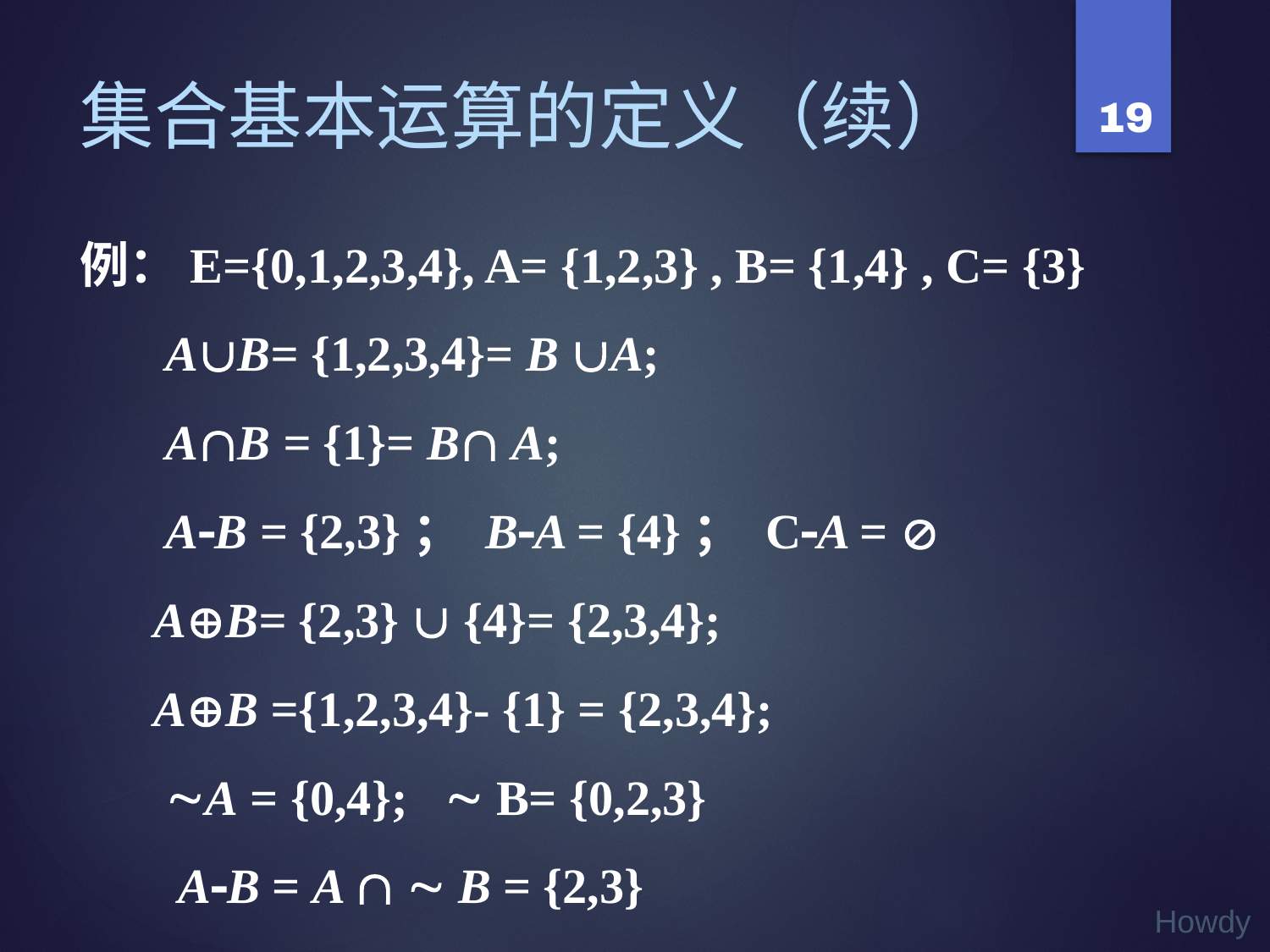

19
# 集合基本运算的定义（续）
例：E={0,1,2,3,4}, A= {1,2,3} , B= {1,4} , C= {3}
       A∪B= {1,2,3,4}= B ∪A;
       A∩B = {1}= B∩ A;
       A−B = {2,3}； B−A = {4}； C−A = ∅
      A⊕B= {2,3} ∪ {4}= {2,3,4};
      A⊕B ={1,2,3,4}- {1} = {2,3,4};
       ∼A = {0,4};   ∼ B= {0,2,3}
        A−B = A ∩ ∼ B = {2,3}